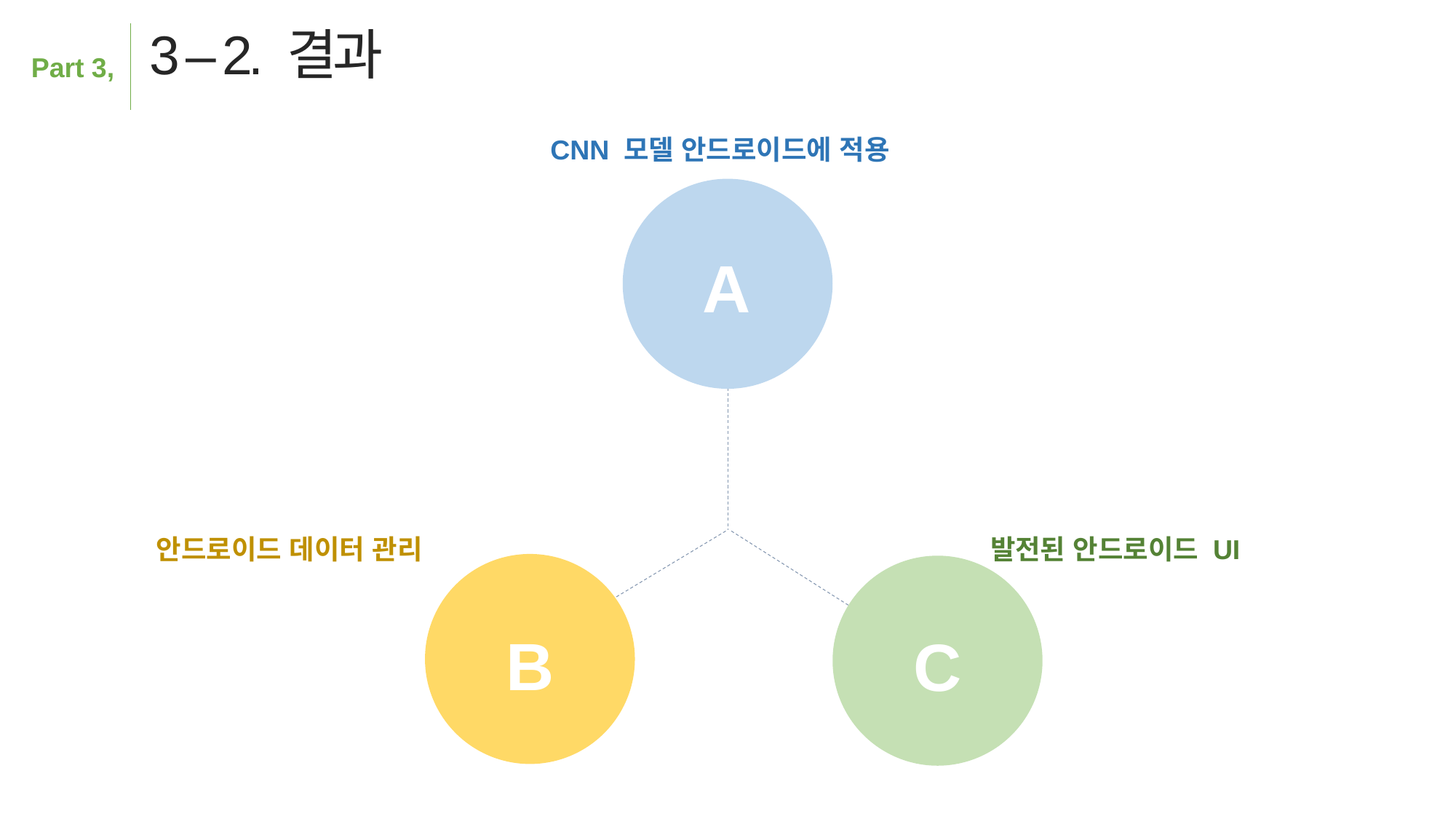

3 – 2. 결과
Part 3,
CNN 모델 안드로이드에 적용

A
안드로이드 데이터 관리
발전된 안드로이드 UI

B
C